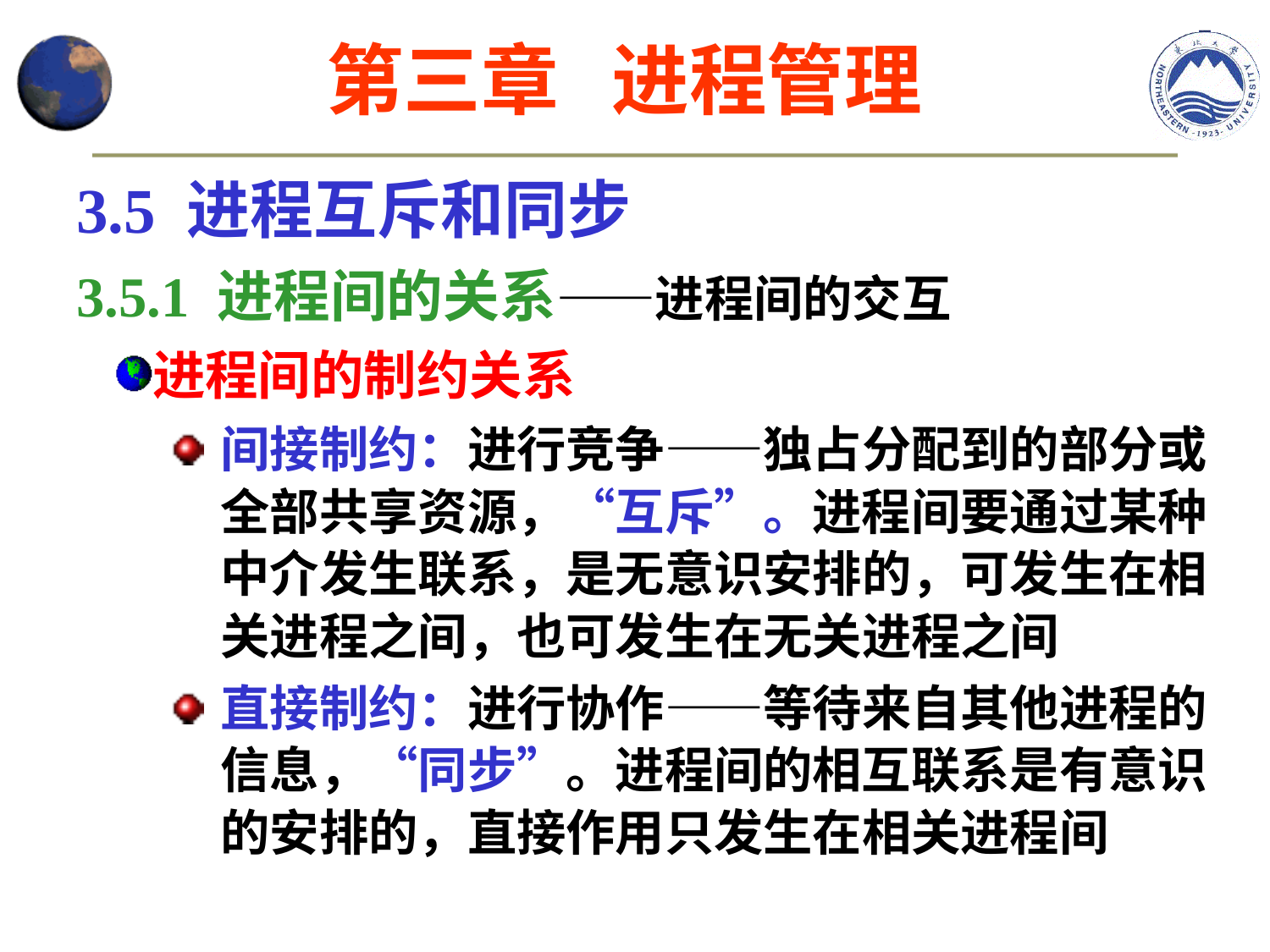

第三章   进程管理
3.5 进程互斥和同步
3.5.1 进程间的关系——进程间的交互
进程间的制约关系
间接制约：进行竞争——独占分配到的部分或全部共享资源，“互斥”。进程间要通过某种中介发生联系，是无意识安排的，可发生在相关进程之间，也可发生在无关进程之间
直接制约：进行协作——等待来自其他进程的信息，“同步”。进程间的相互联系是有意识的安排的，直接作用只发生在相关进程间